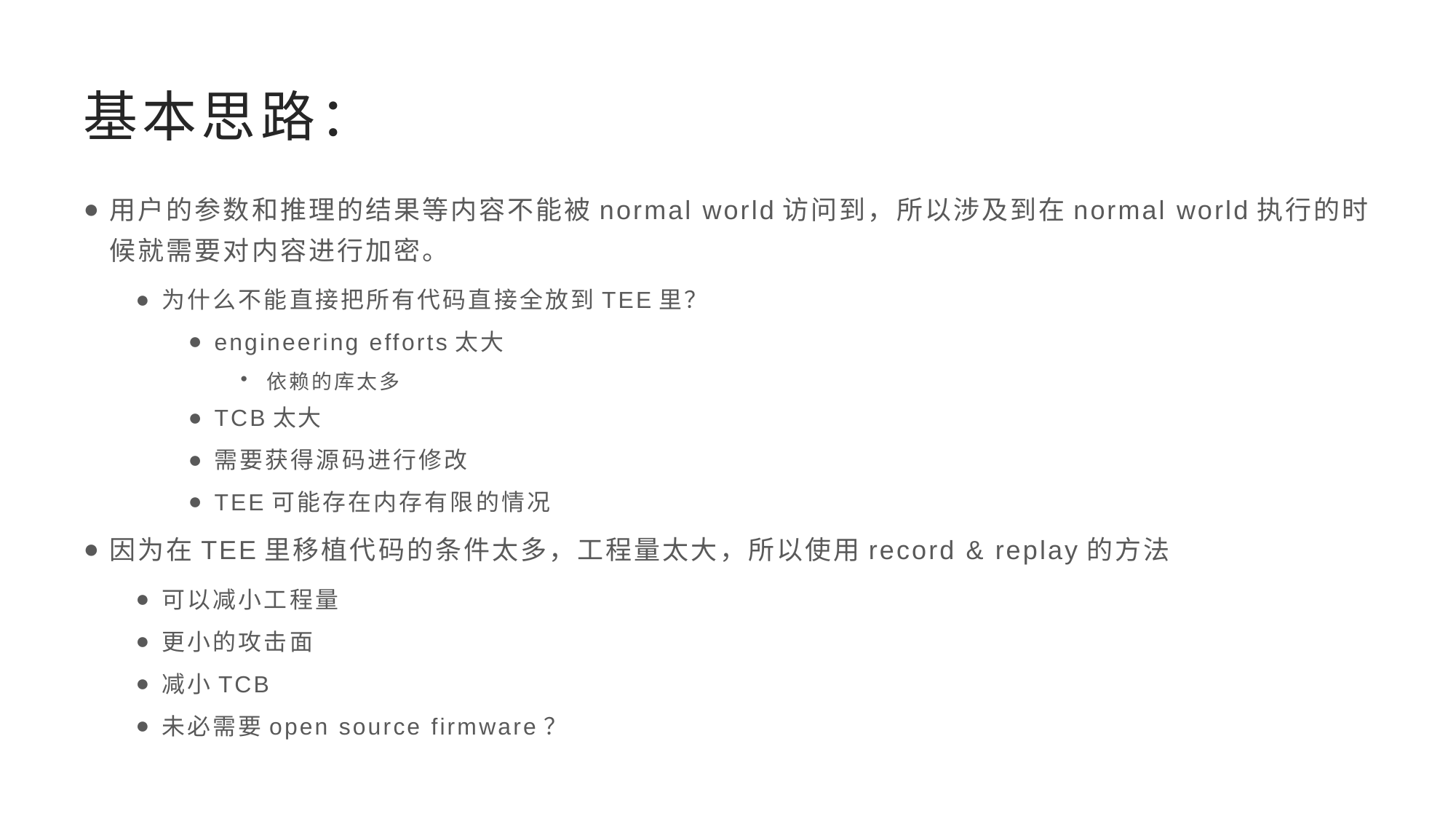

# 基本思路：
用户的参数和推理的结果等内容不能被normal world访问到，所以涉及到在normal world执行的时候就需要对内容进行加密。
为什么不能直接把所有代码直接全放到TEE里？
engineering efforts太大
依赖的库太多
TCB太大
需要获得源码进行修改
TEE可能存在内存有限的情况
因为在TEE里移植代码的条件太多，工程量太大，所以使用record & replay的方法
可以减小工程量
更小的攻击面
减小TCB
未必需要open source firmware？